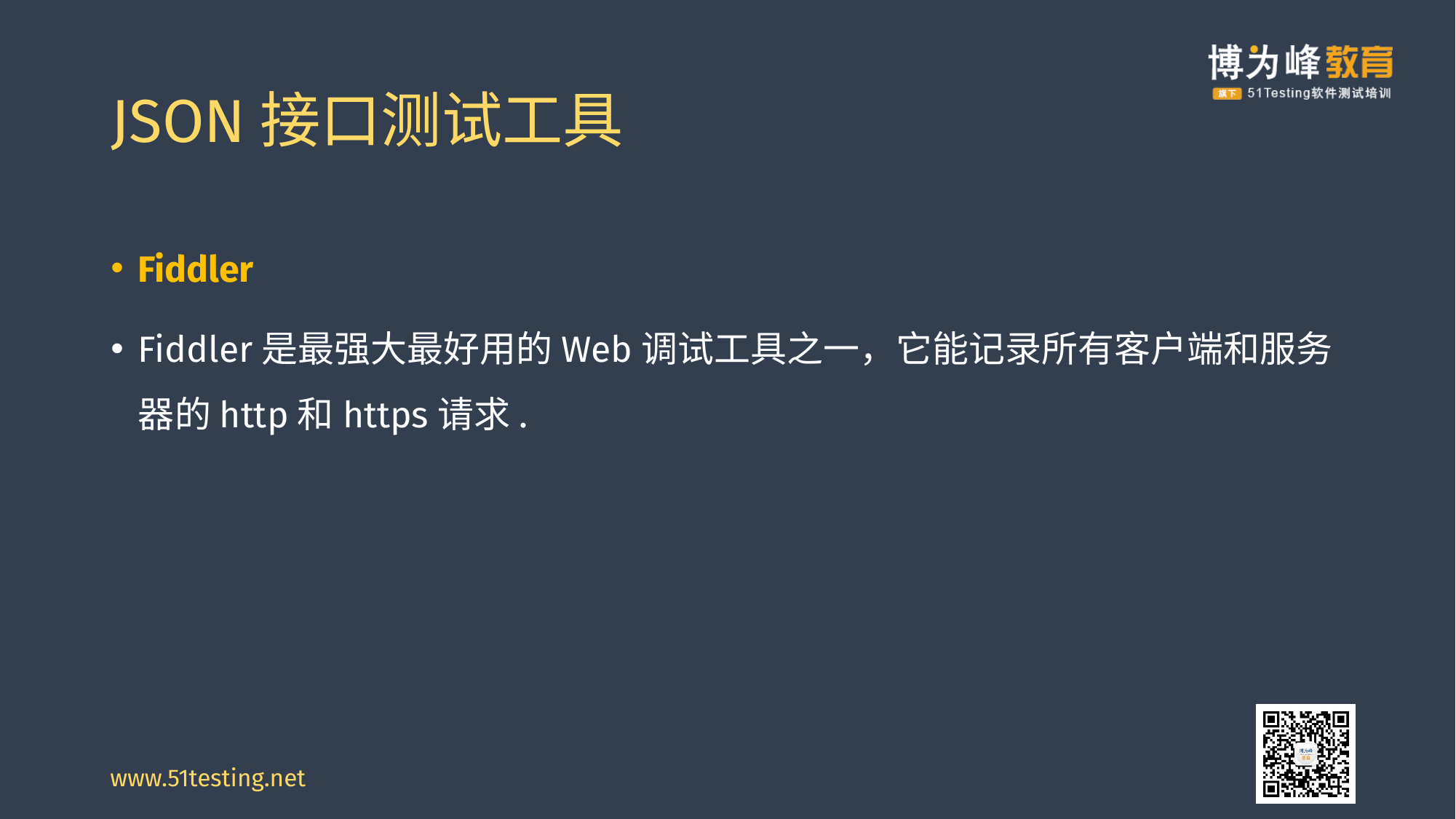

# JSON接口测试工具
Fiddler
Fiddler是最强大最好用的Web调试工具之一，它能记录所有客户端和服务器的http和https请求.